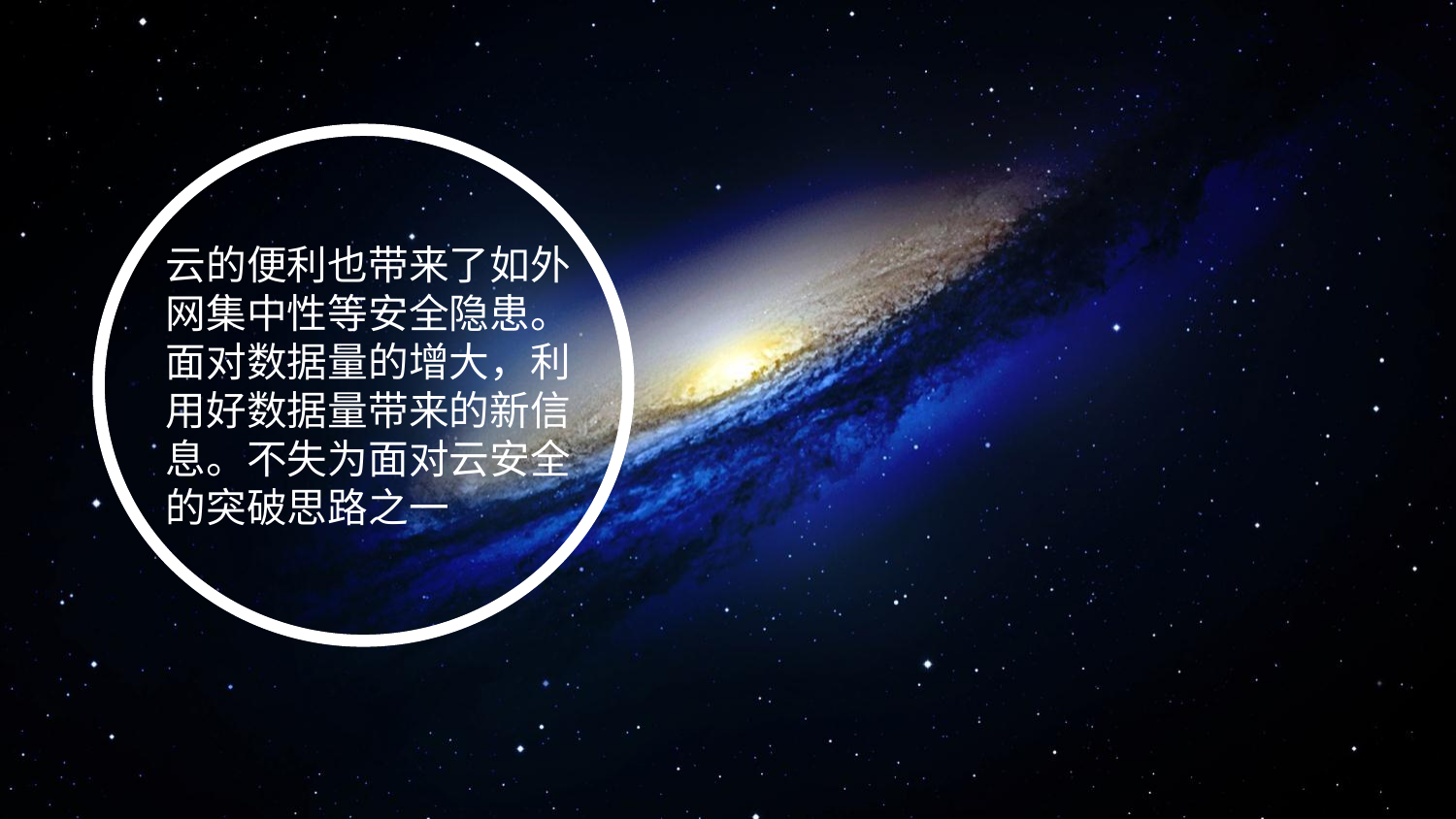

云的便利也带来了如外网集中性等安全隐患。面对数据量的增大，利用好数据量带来的新信息。不失为面对云安全的突破思路之一